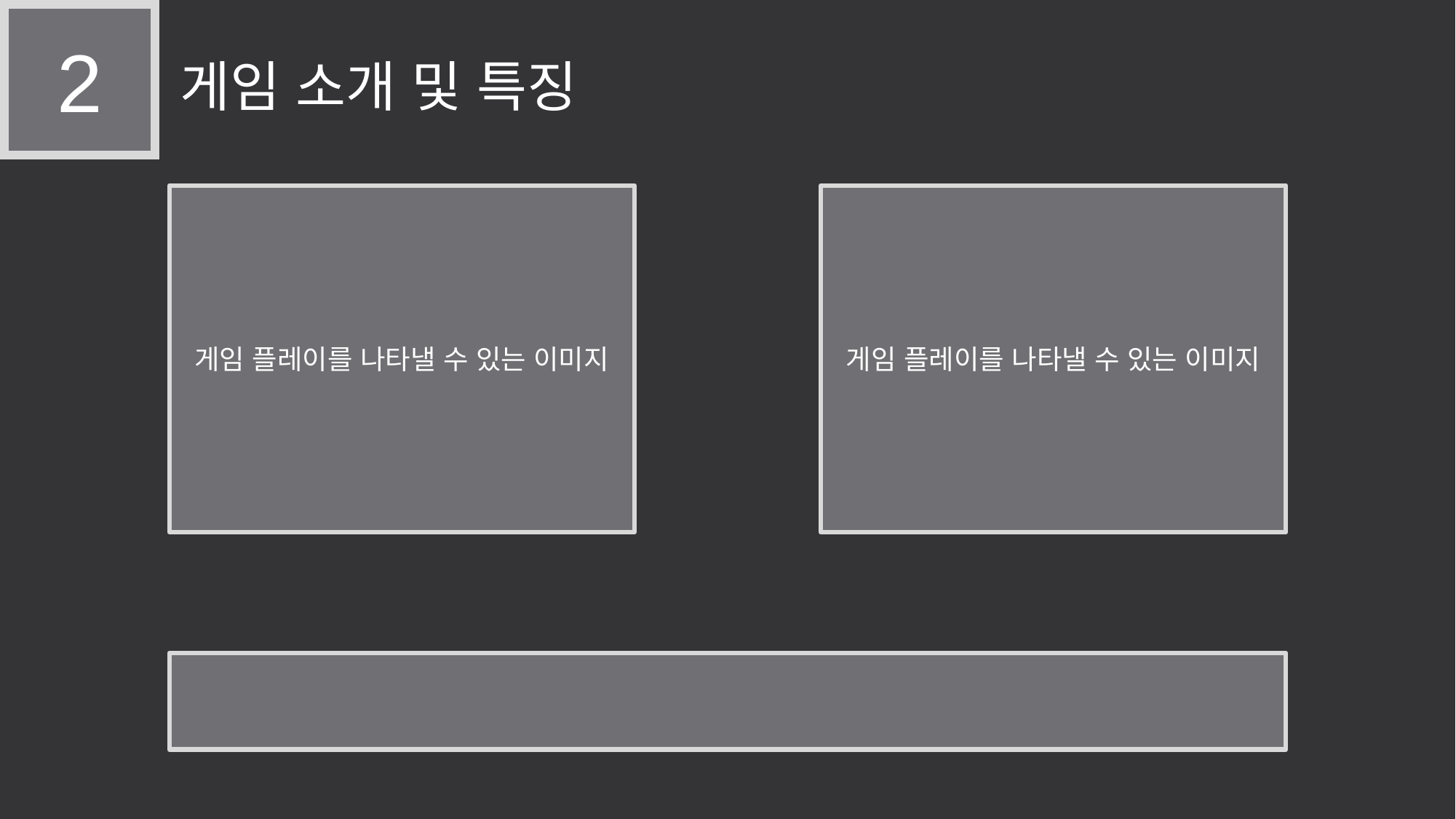

2
게임 소개 및 특징
게임 플레이를 나타낼 수 있는 이미지
게임 플레이를 나타낼 수 있는 이미지